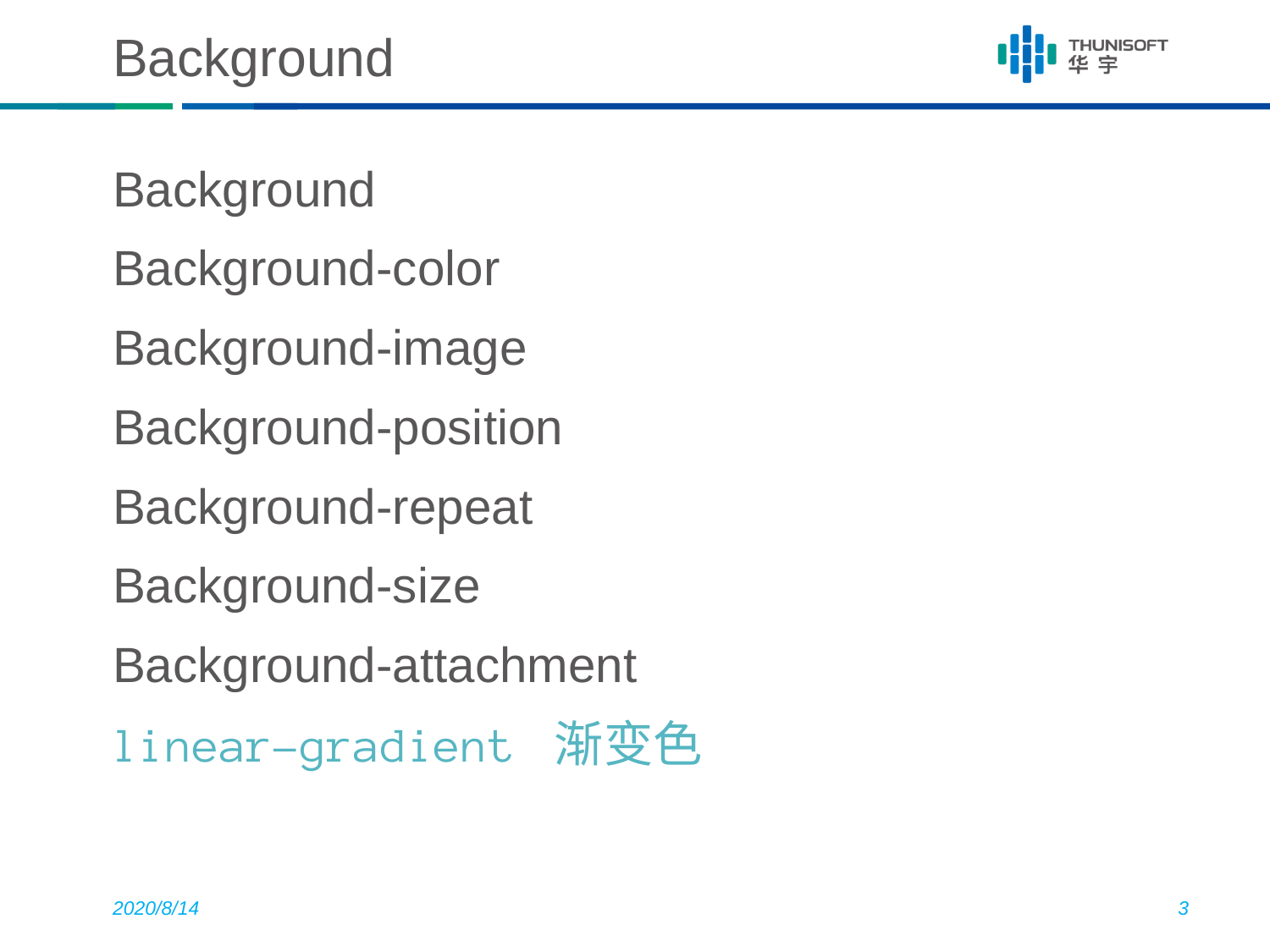

# Background
Background
Background-color
Background-image
Background-position
Background-repeat
Background-size
Background-attachment
linear-gradient 渐变色

2020/8/14
3